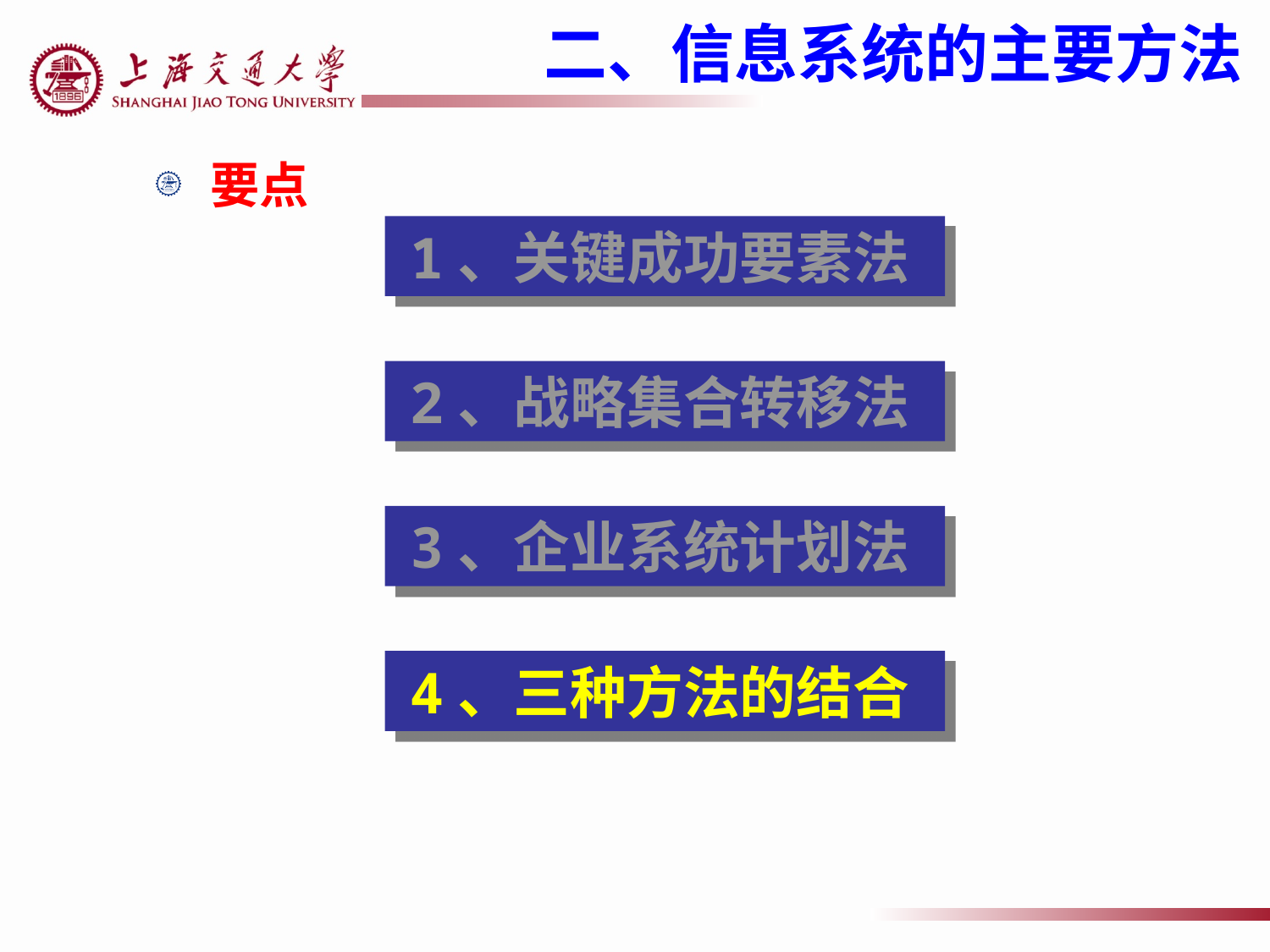

二、信息系统的主要方法
要点
1、关键成功要素法
2、战略集合转移法
3、企业系统计划法
4、三种方法的结合